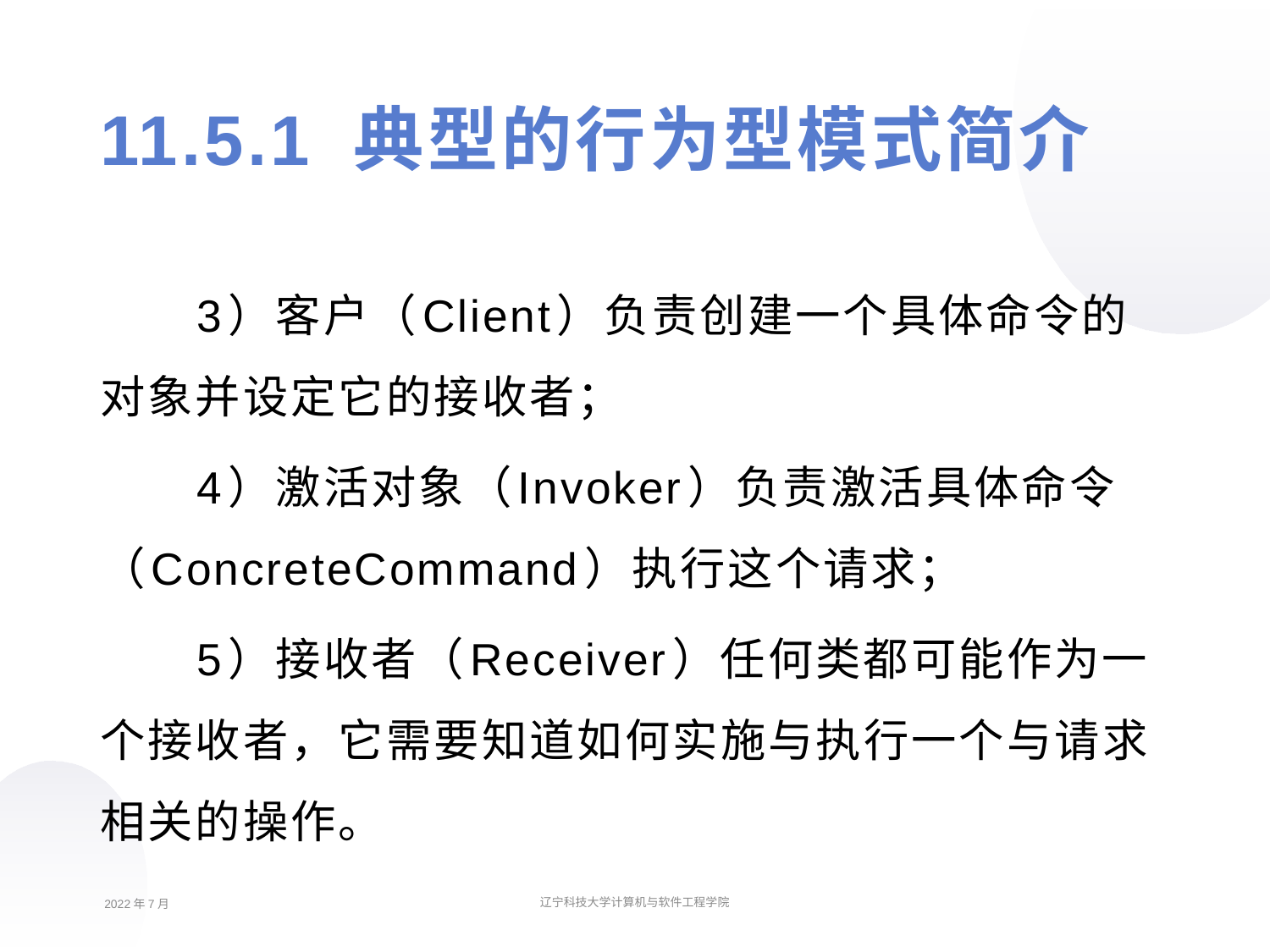

11.5.1 典型的行为型模式简介
3）客户（Client）负责创建一个具体命令的对象并设定它的接收者；
4）激活对象（Invoker）负责激活具体命令（ConcreteCommand）执行这个请求；
5）接收者（Receiver）任何类都可能作为一个接收者，它需要知道如何实施与执行一个与请求相关的操作。

2022年7月
辽宁科技大学计算机与软件工程学院
116